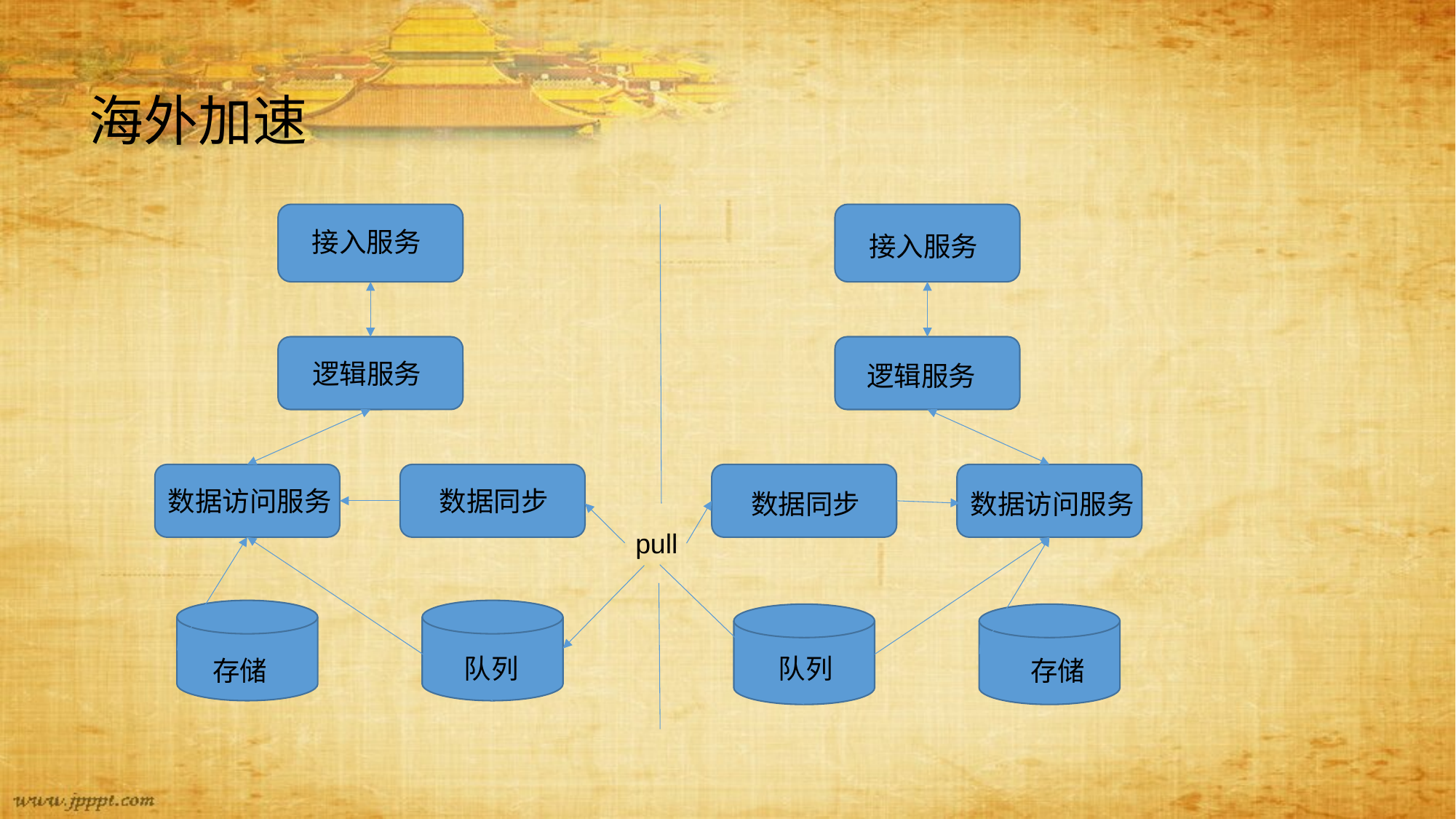

海外加速

接入服务
接入服务

逻辑服务
逻辑服务

数据同步
数据访问服务
数据同步
数据访问服务
pull

队列
队列
存储
存储